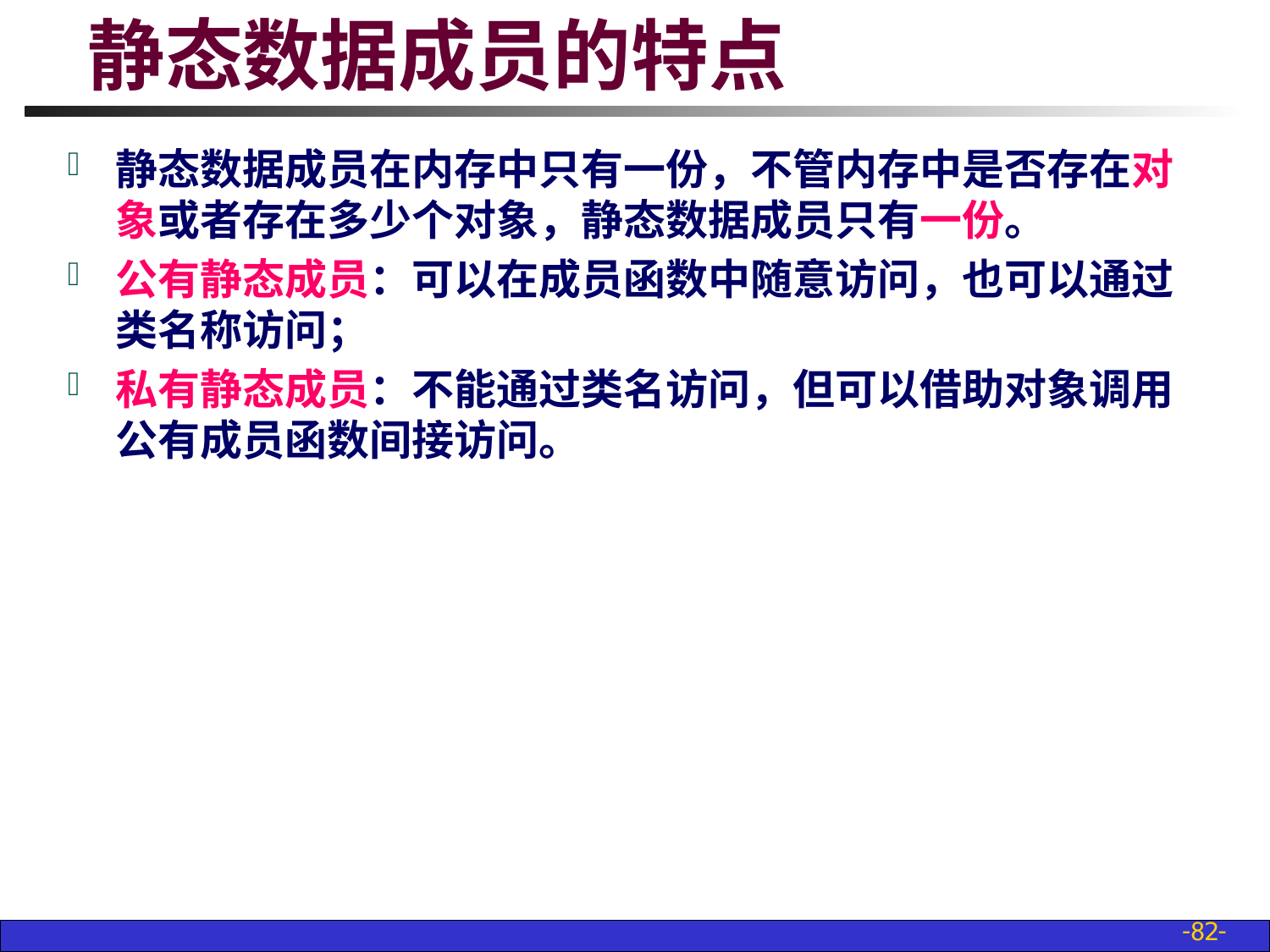

# 静态数据成员的特点
静态数据成员在内存中只有一份，不管内存中是否存在对象或者存在多少个对象，静态数据成员只有一份。
公有静态成员：可以在成员函数中随意访问，也可以通过类名称访问；
私有静态成员：不能通过类名访问，但可以借助对象调用公有成员函数间接访问。
-82-